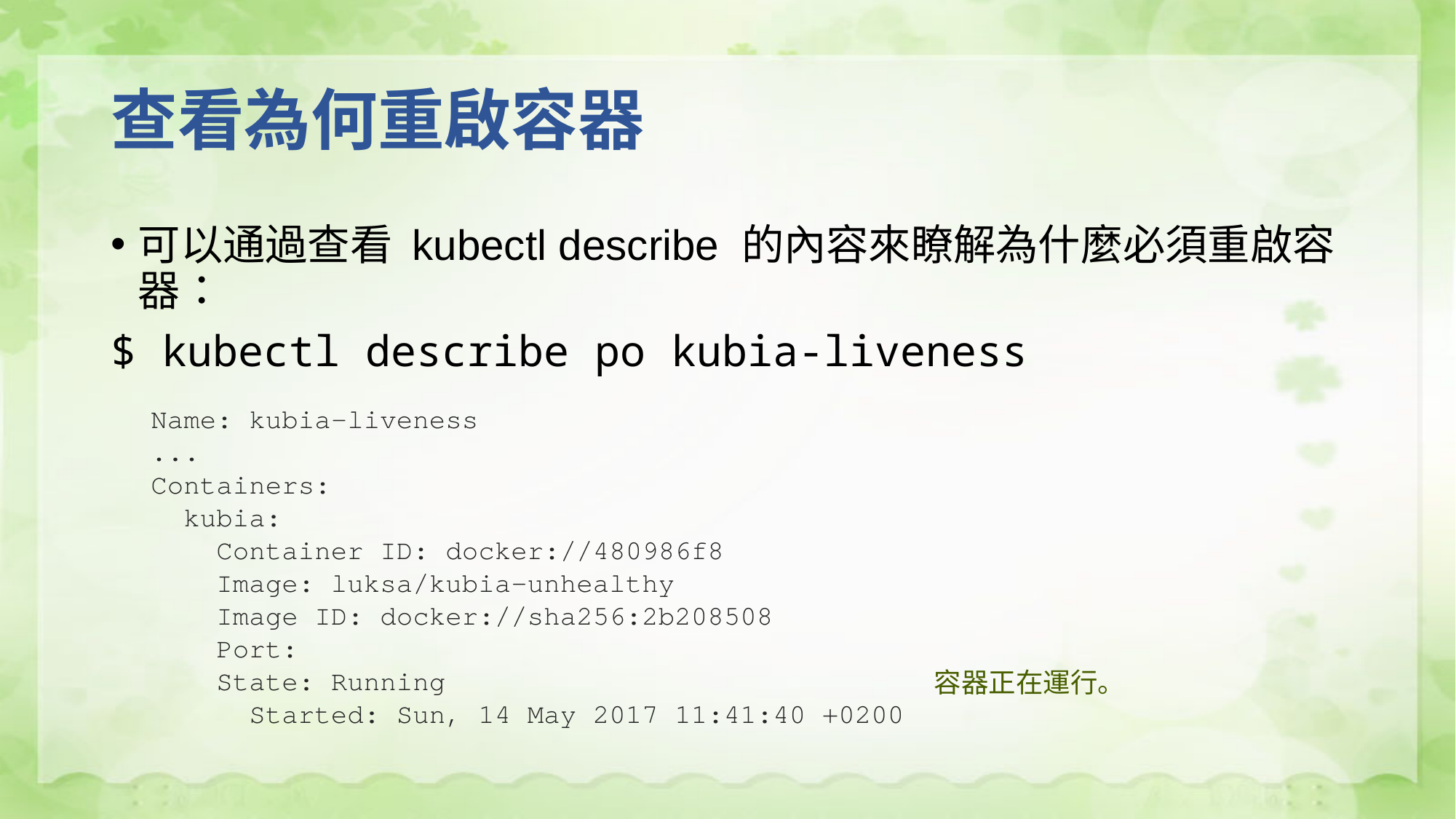

# 查看為何重啟容器
可以通過查看 kubectl describe 的內容來瞭解為什麼必須重啟容器：
$ kubectl describe po kubia-liveness
Name: kubia-liveness
...
Containers:
  kubia:
    Container ID: docker://480986f8
    Image: luksa/kubia-unhealthy
    Image ID: docker://sha256:2b208508
    Port:
    State: Running
      Started: Sun, 14 May 2017 11:41:40 +0200
容器正在運行。